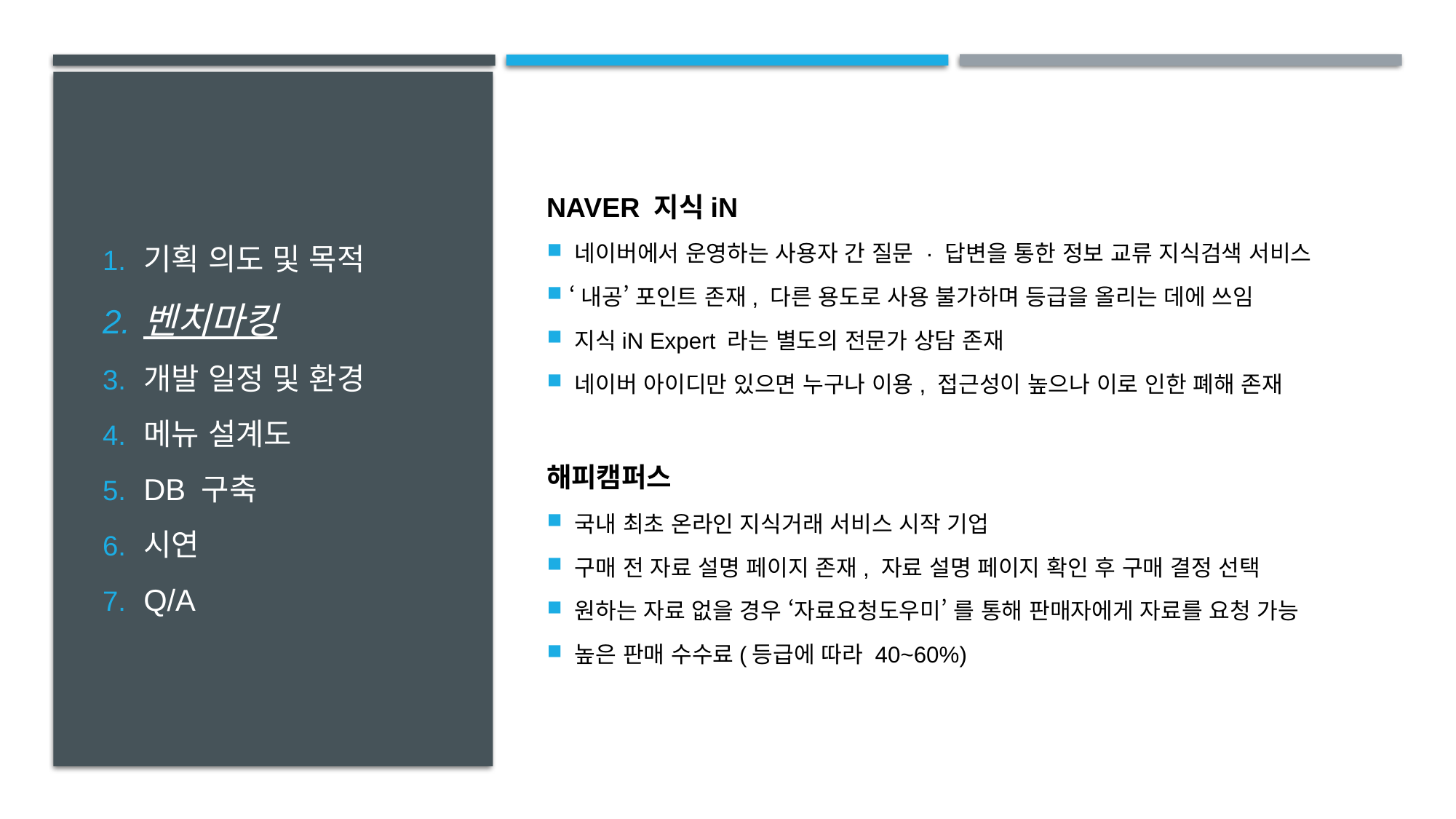

NAVER 지식iN
 네이버에서 운영하는 사용자 간 질문 · 답변을 통한 정보 교류 지식검색 서비스
 ‘내공’ 포인트 존재, 다른 용도로 사용 불가하며 등급을 올리는 데에 쓰임
 지식iN Expert 라는 별도의 전문가 상담 존재
 네이버 아이디만 있으면 누구나 이용, 접근성이 높으나 이로 인한 폐해 존재

해피캠퍼스
 국내 최초 온라인 지식거래 서비스 시작 기업
 구매 전 자료 설명 페이지 존재, 자료 설명 페이지 확인 후 구매 결정 선택
 원하는 자료 없을 경우 ‘자료요청도우미’ 를 통해 판매자에게 자료를 요청 가능
 높은 판매 수수료(등급에 따라 40~60%)
기획 의도 및 목적
벤치마킹
개발 일정 및 환경
메뉴 설계도
DB 구축
시연
Q/A